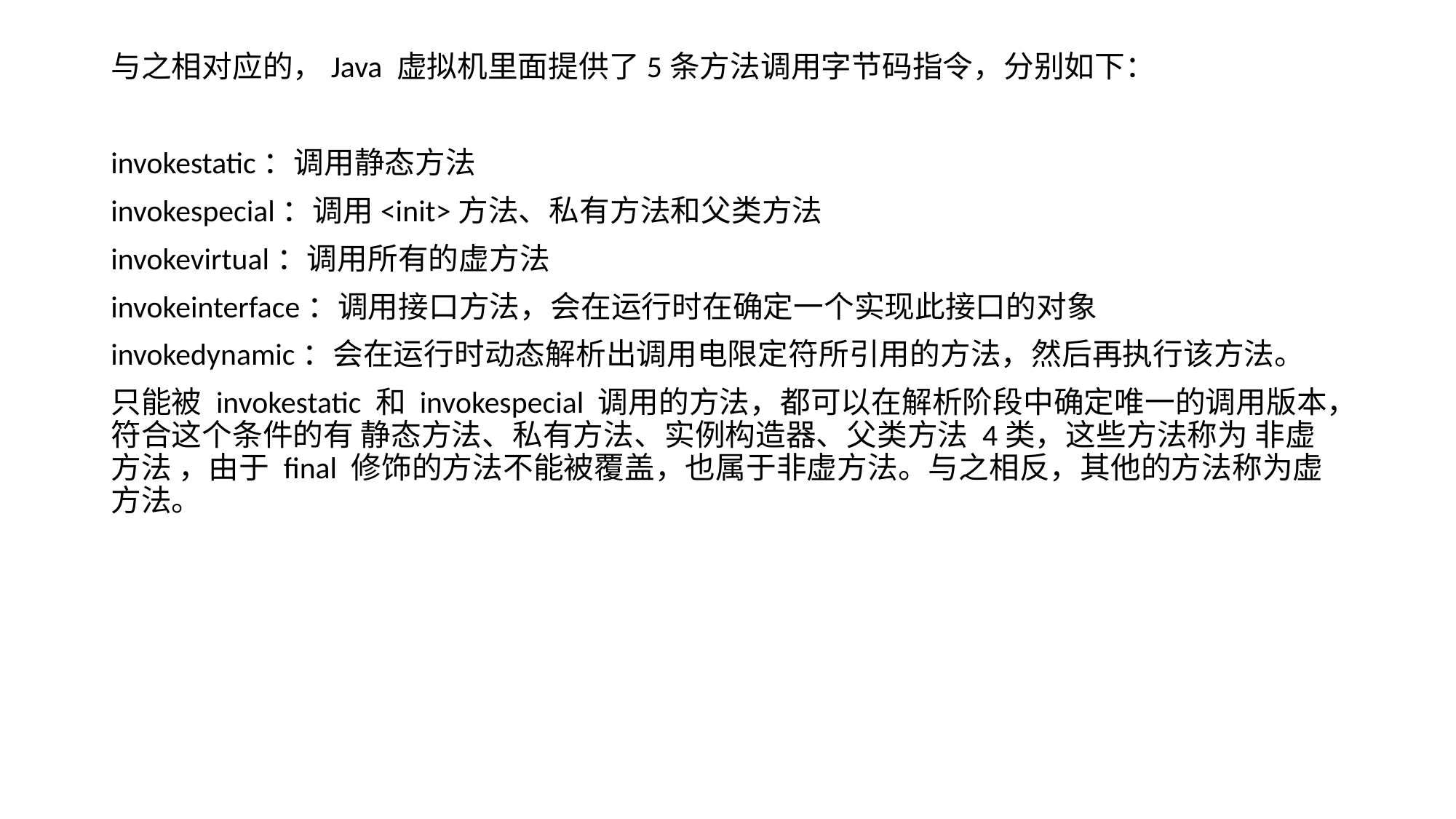

与之相对应的，Java 虚拟机里面提供了5条方法调用字节码指令，分别如下：

invokestatic：调用静态方法
invokespecial：调用<init>方法、私有方法和父类方法
invokevirtual：调用所有的虚方法
invokeinterface：调用接口方法，会在运行时在确定一个实现此接口的对象
invokedynamic：会在运行时动态解析出调用电限定符所引用的方法，然后再执行该方法。
只能被 invokestatic 和 invokespecial 调用的方法，都可以在解析阶段中确定唯一的调用版本，符合这个条件的有 静态方法、私有方法、实例构造器、父类方法 4类，这些方法称为 非虚方法 ，由于 final 修饰的方法不能被覆盖，也属于非虚方法。与之相反，其他的方法称为虚方法。